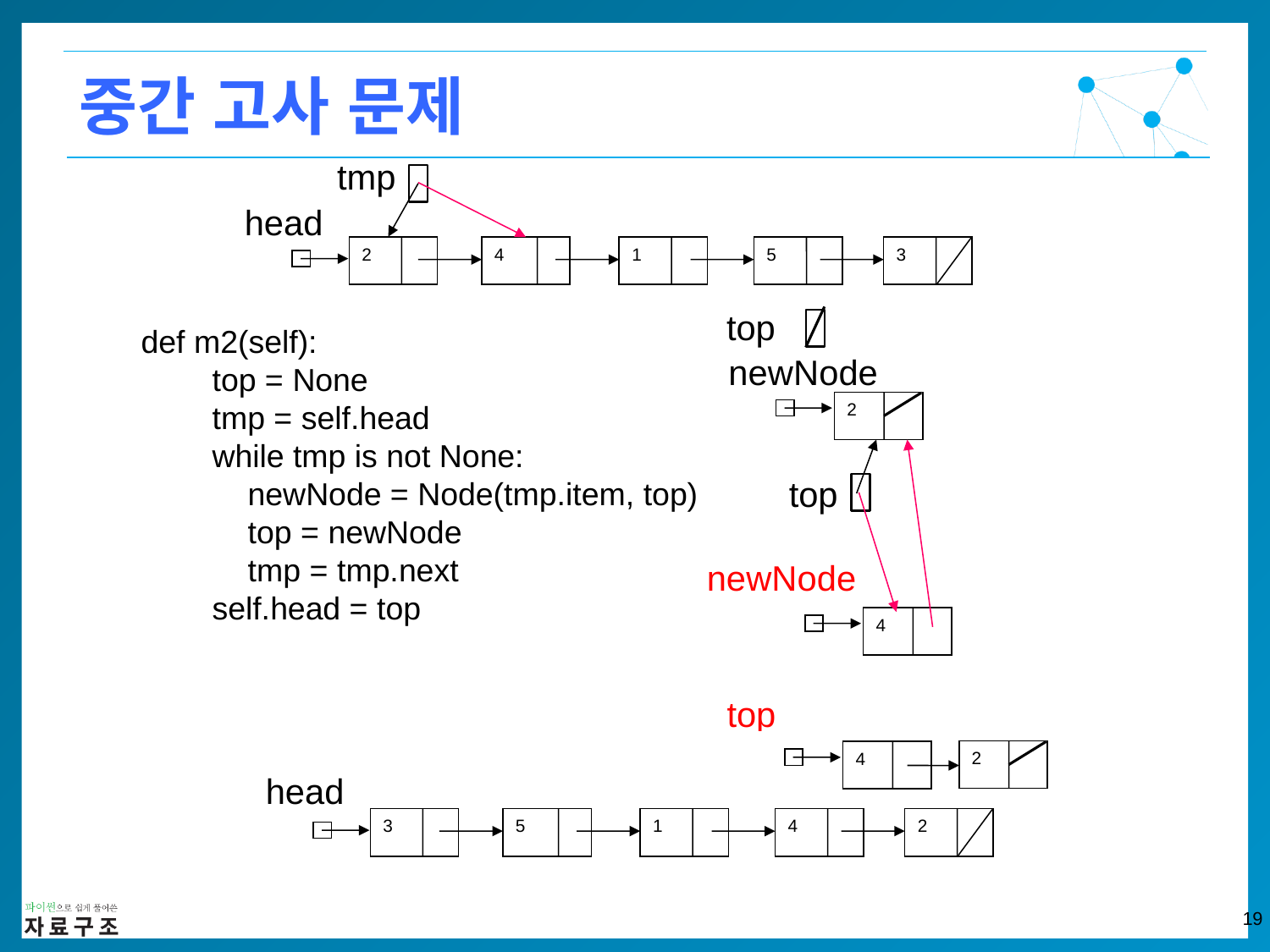

중간 고사 문제

tmp

head

2

4

1

5

3

top

def m2(self):
        top = None
        tmp = self.head
        while tmp is not None:
            newNode = Node(tmp.item, top)
            top = newNode
            tmp = tmp.next
        self.head = top

newNode

2

top

newNode

4

top

2

4

head

3

5

1

4

2